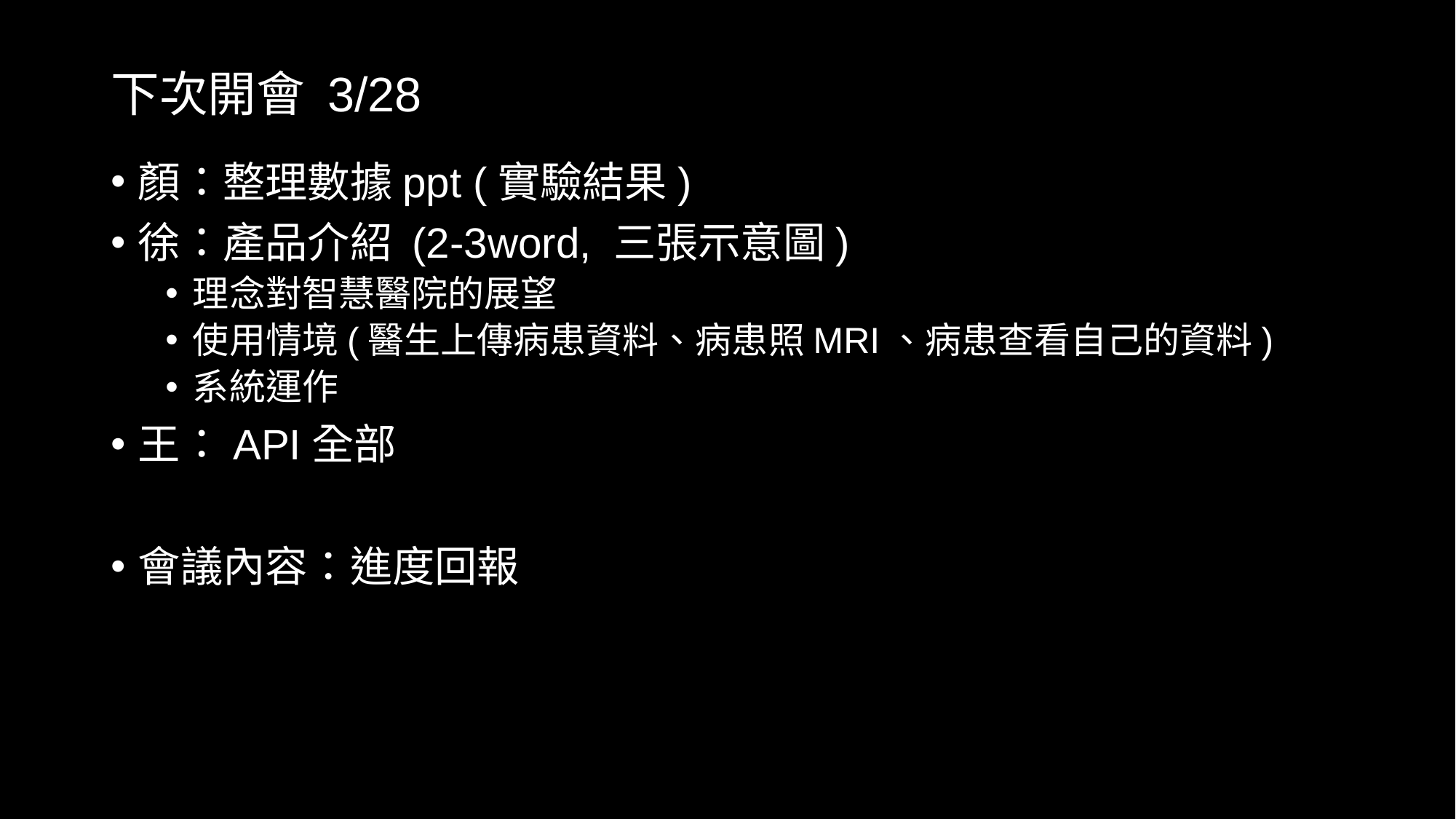

# 下次開會 3/28
顏：整理數據ppt (實驗結果)
徐：產品介紹 (2-3word, 三張示意圖)
理念對智慧醫院的展望
使用情境(醫生上傳病患資料、病患照MRI、病患查看自己的資料)
系統運作
王：API全部

會議內容：進度回報